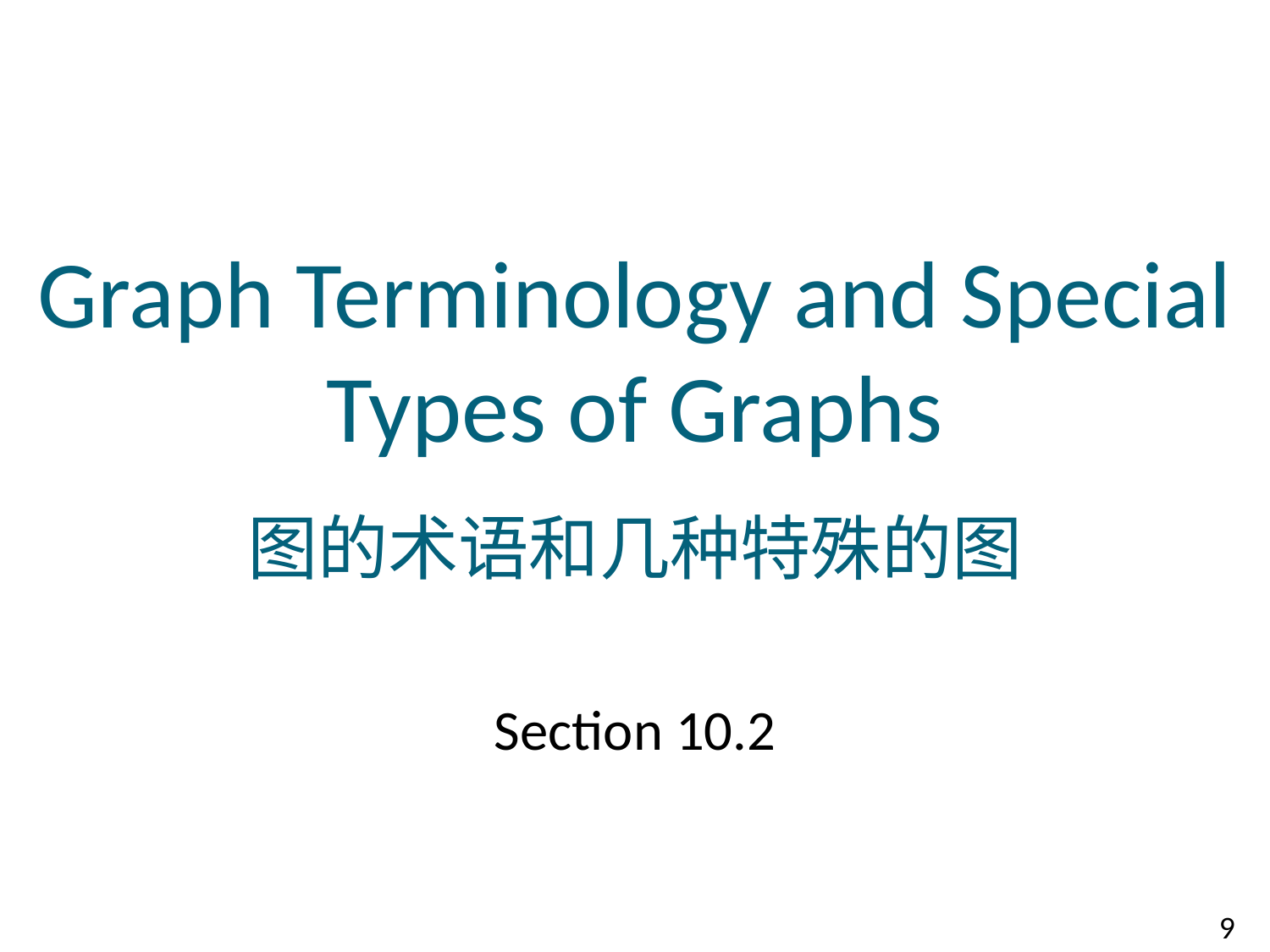

# Graph Terminology and Special Types of Graphs 图的术语和几种特殊的图
Section 10.2